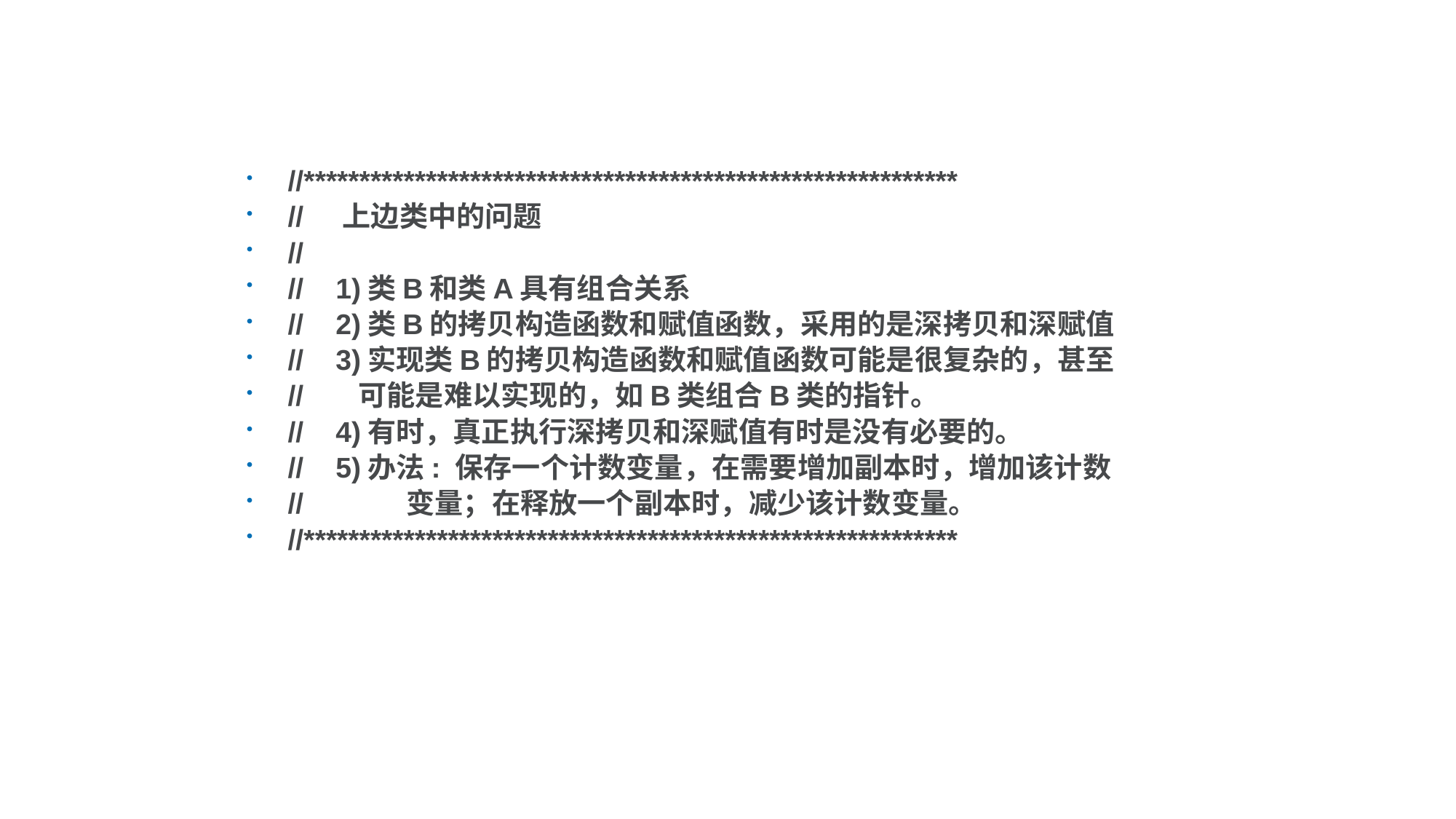

//***********************************************************
//    上边类中的问题
//
//    1)类B和类A具有组合关系
//    2)类B的拷贝构造函数和赋值函数，采用的是深拷贝和深赋值
//    3)实现类B的拷贝构造函数和赋值函数可能是很复杂的，甚至
//      可能是难以实现的，如B类组合B类的指针。
//    4)有时，真正执行深拷贝和深赋值有时是没有必要的。
//    5)办法: 保存一个计数变量，在需要增加副本时，增加该计数
//            变量；在释放一个副本时，减少该计数变量。
//***********************************************************